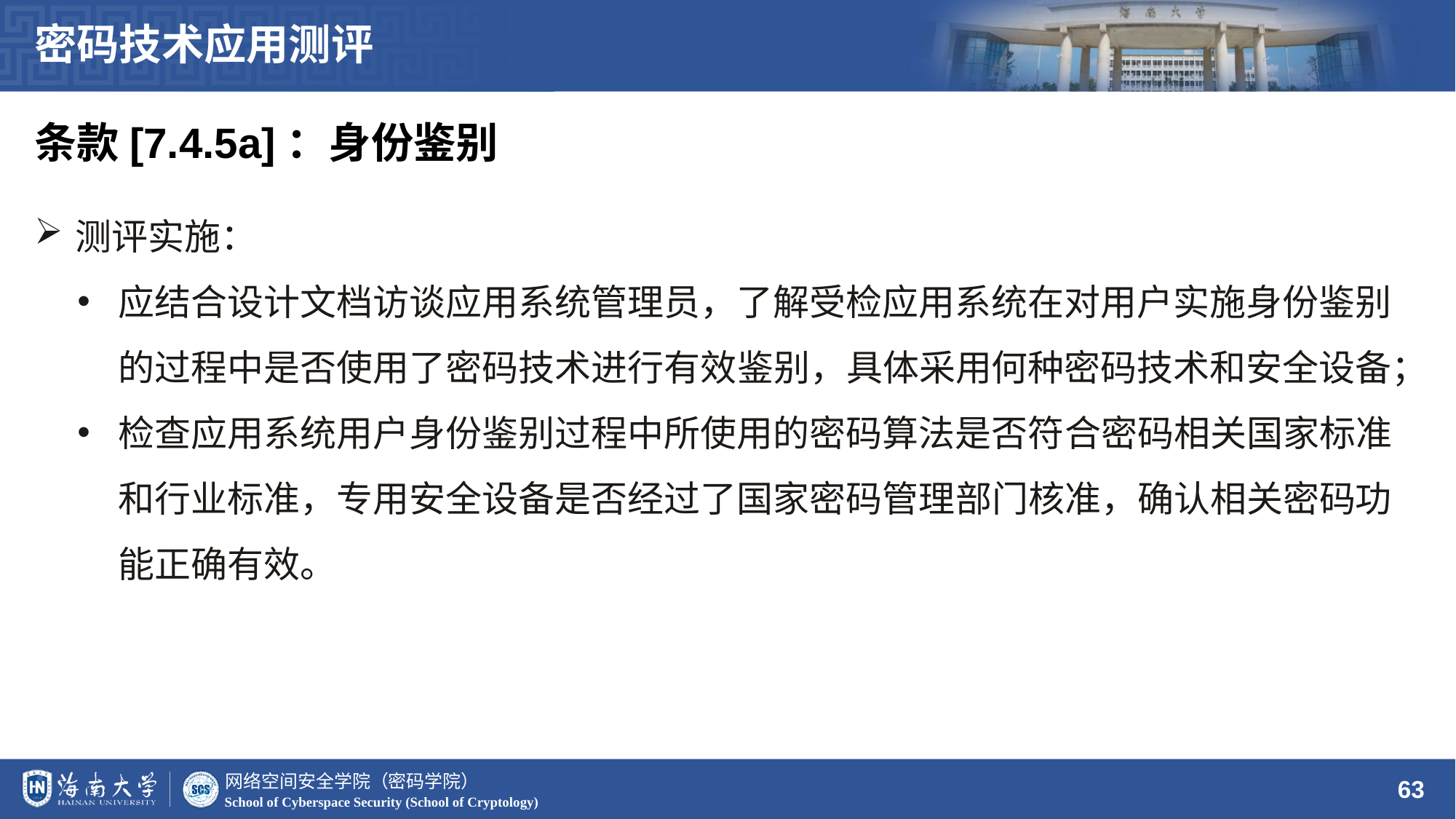

密码技术应用测评
条款[7.4.5a]：身份鉴别
测评实施：
应结合设计文档访谈应用系统管理员，了解受检应用系统在对用户实施身份鉴别的过程中是否使用了密码技术进行有效鉴别，具体采用何种密码技术和安全设备；
检查应用系统用户身份鉴别过程中所使用的密码算法是否符合密码相关国家标准和行业标准，专用安全设备是否经过了国家密码管理部门核准，确认相关密码功能正确有效。
63